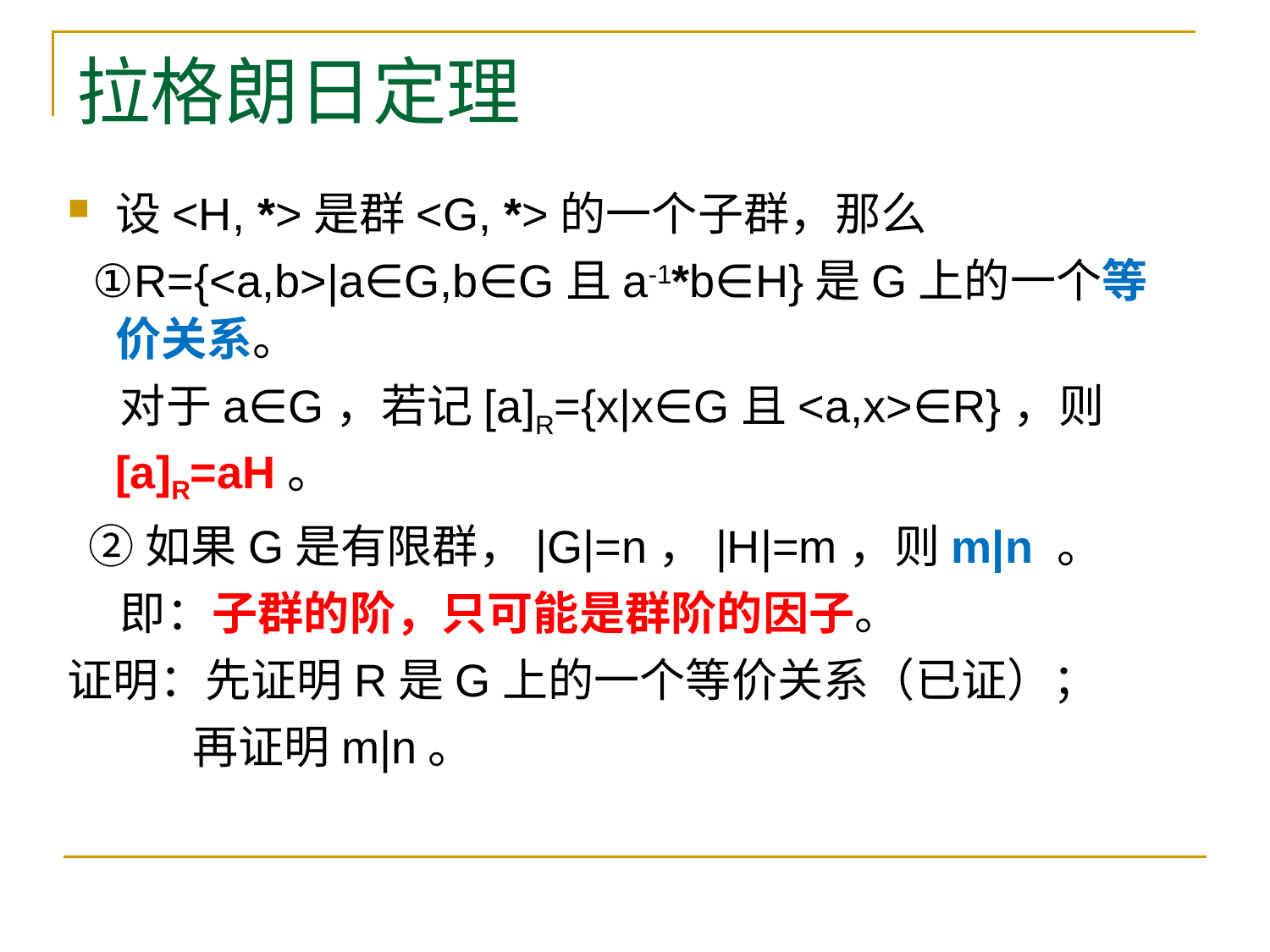

# 拉格朗日定理
设<H, *>是群<G, *>的一个子群，那么
  ①R={<a,b>|a∈G,b∈G且a-1*b∈H}是G上的一个等价关系。
    对于a∈G，若记[a]R={x|x∈G且<a,x>∈R}，则[a]R=aH。
  ②如果G是有限群，|G|=n，|H|=m，则m|n 。
    即：子群的阶，只可能是群阶的因子。
证明：先证明R是G上的一个等价关系（已证）；
           再证明m|n。